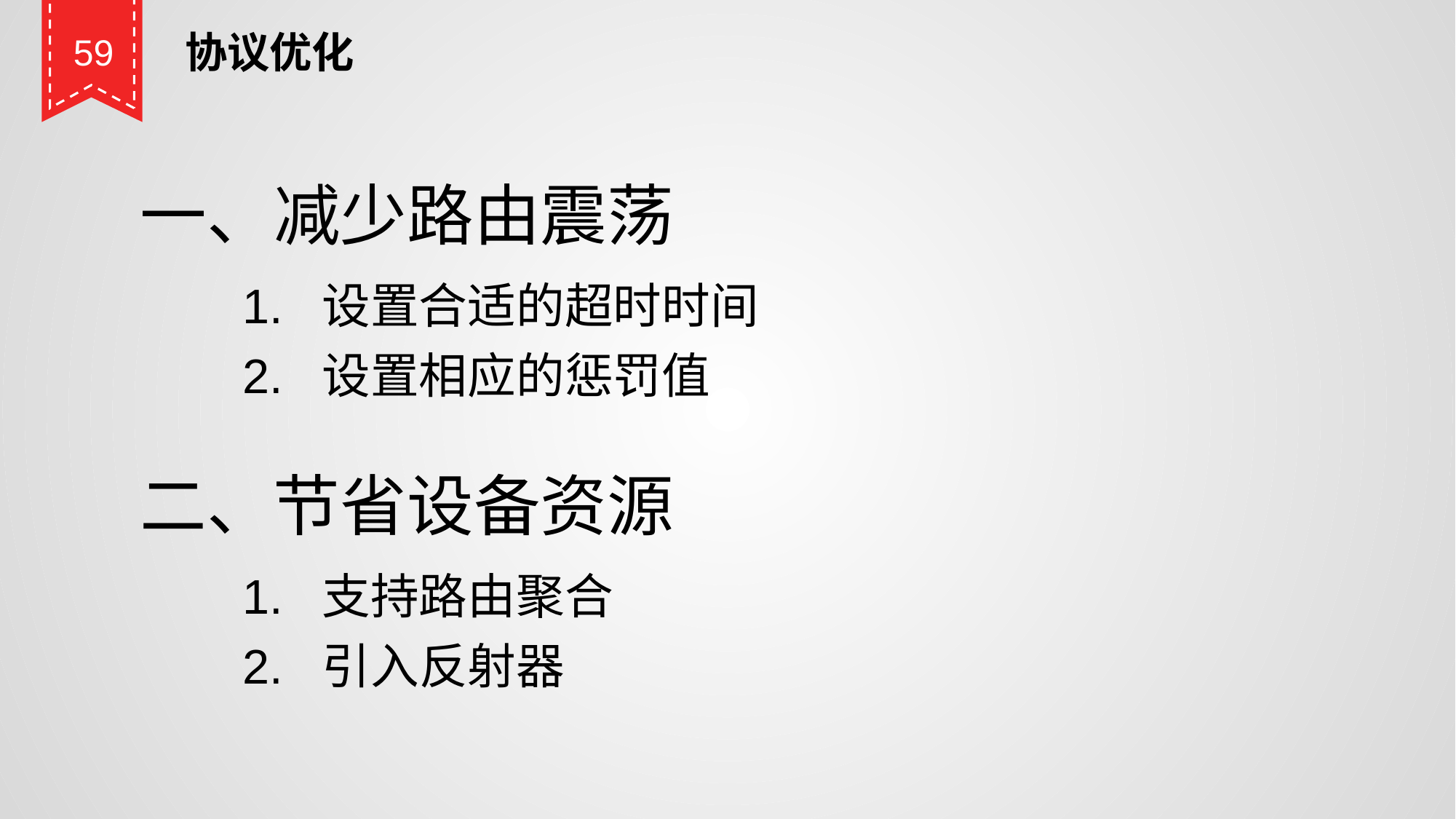

协议优化
59
一、减少路由震荡
1.  设置合适的超时时间
2.  设置相应的惩罚值
二、节省设备资源
1.  支持路由聚合
2.  引入反射器